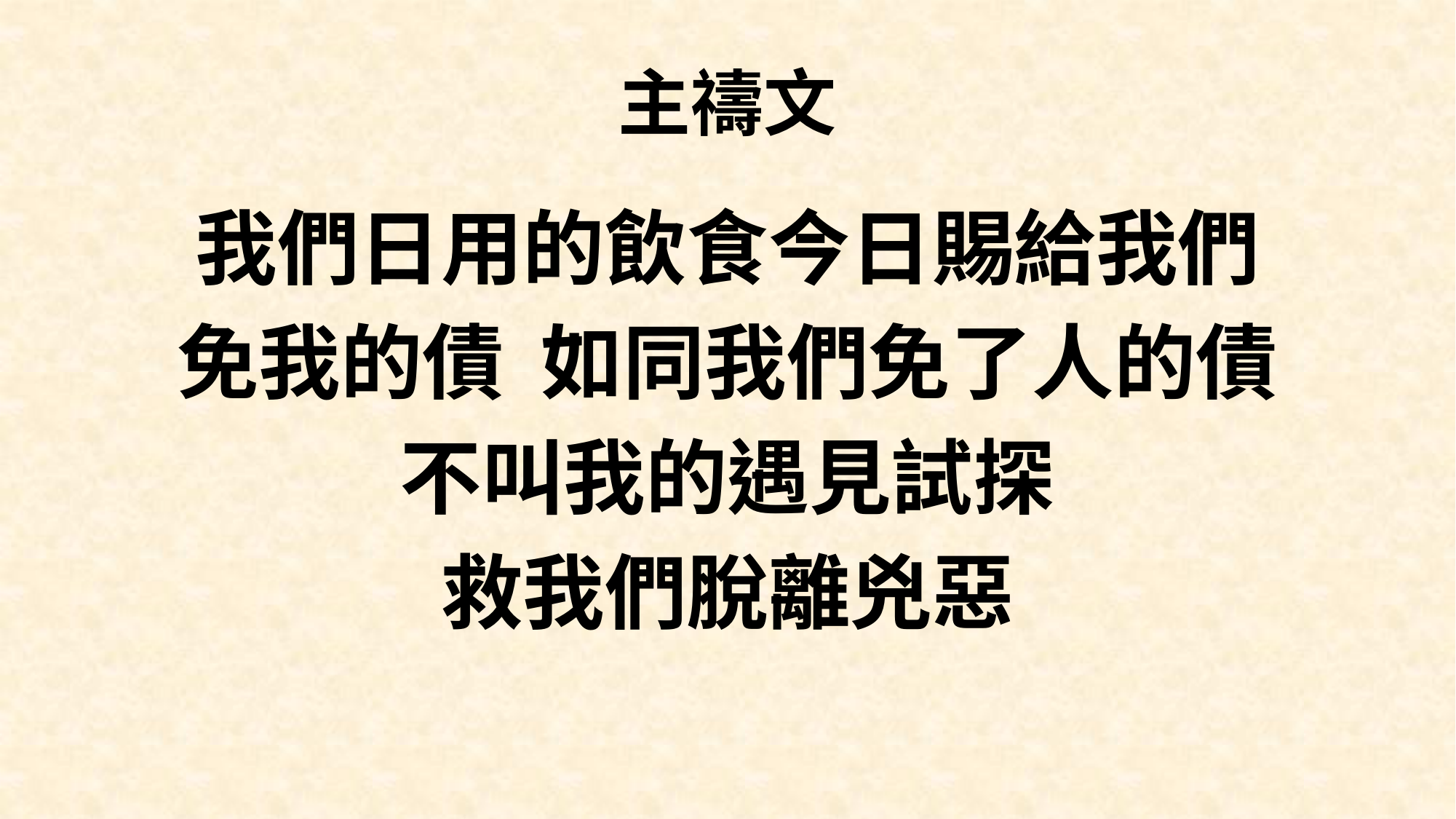

# 主禱文
我們日用的飲食今日賜給我們
免我的債  如同我們免了人的債
不叫我的遇見試探
救我們脫離兇惡